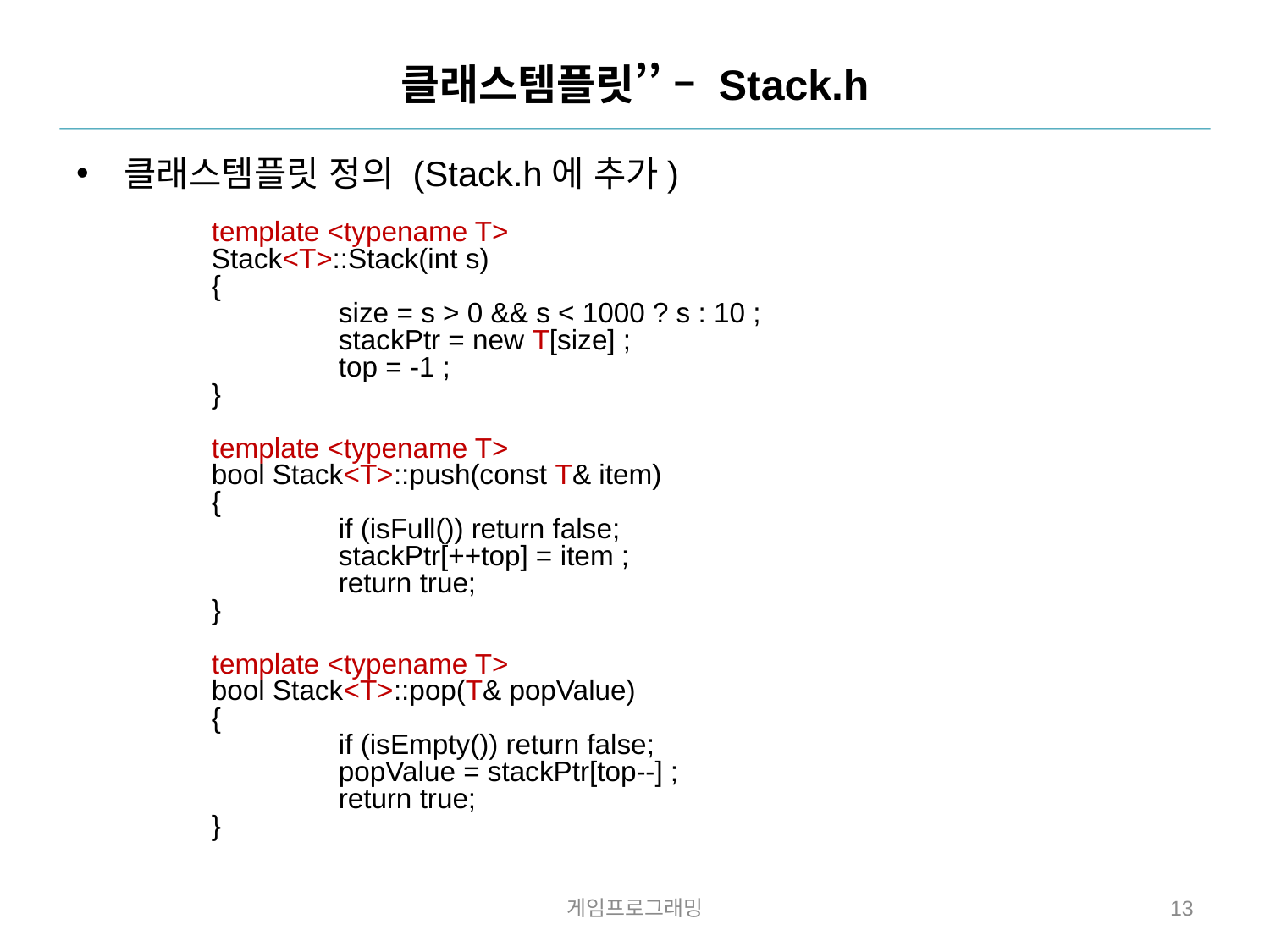

# 클래스템플릿’’ – Stack.h
클래스템플릿 정의 (Stack.h에 추가)
template <typename T>
Stack<T>::Stack(int s)
{
	size = s > 0 && s < 1000 ? s : 10 ;
	stackPtr = new T[size] ;
	top = -1 ;
}

template <typename T>
bool Stack<T>::push(const T& item)
{
	if (isFull()) return false;
	stackPtr[++top] = item ;
	return true;
}

template <typename T>
bool Stack<T>::pop(T& popValue)
{
	if (isEmpty()) return false;
	popValue = stackPtr[top--] ;
	return true;
}
게임프로그래밍
13